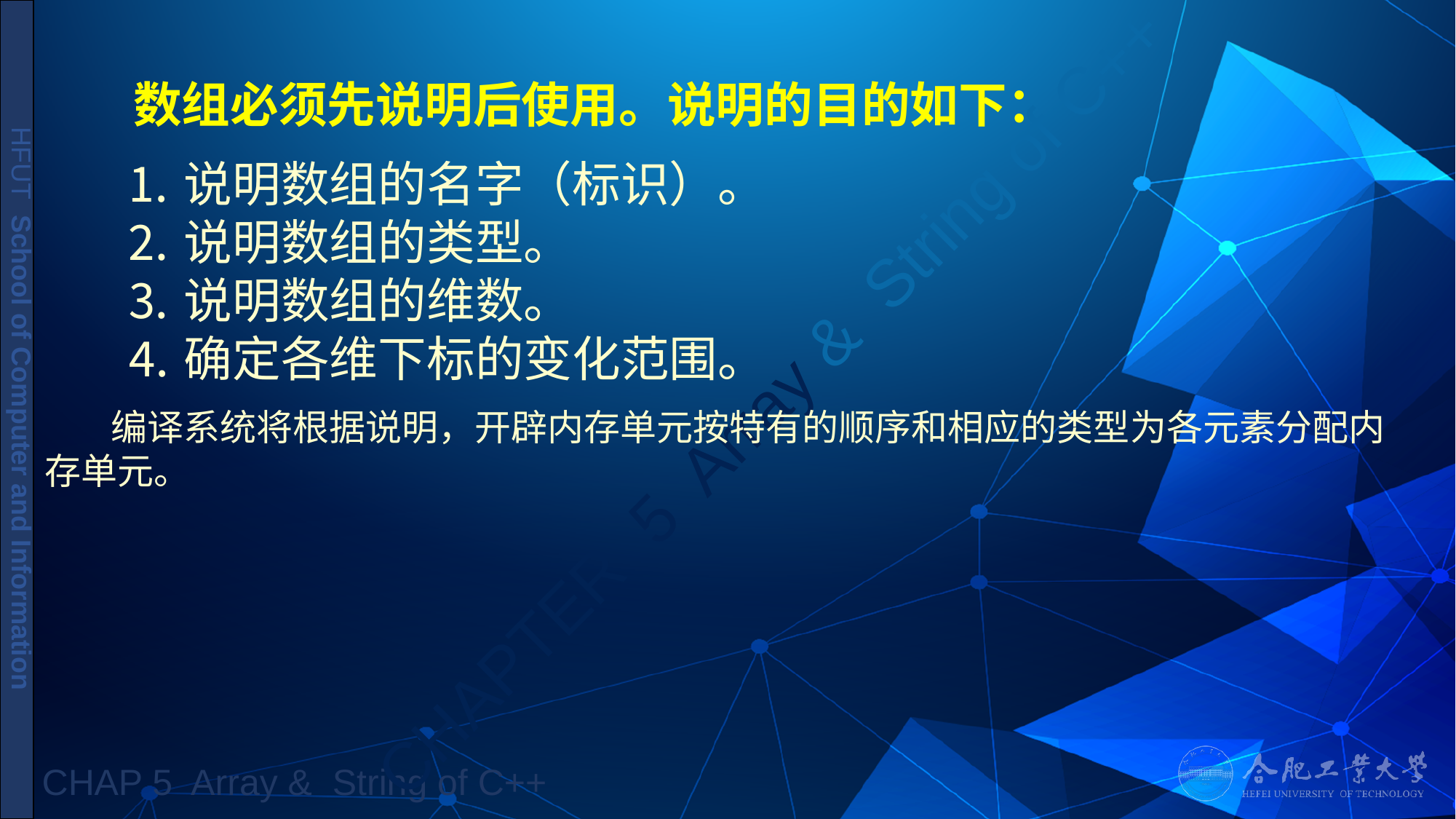

# 数组必须先说明后使用。说明的目的如下：
⒈说明数组的名字（标识）。
⒉说明数组的类型。
⒊说明数组的维数。
⒋确定各维下标的变化范围。
       编译系统将根据说明，开辟内存单元按特有的顺序和相应的类型为各元素分配内存单元。